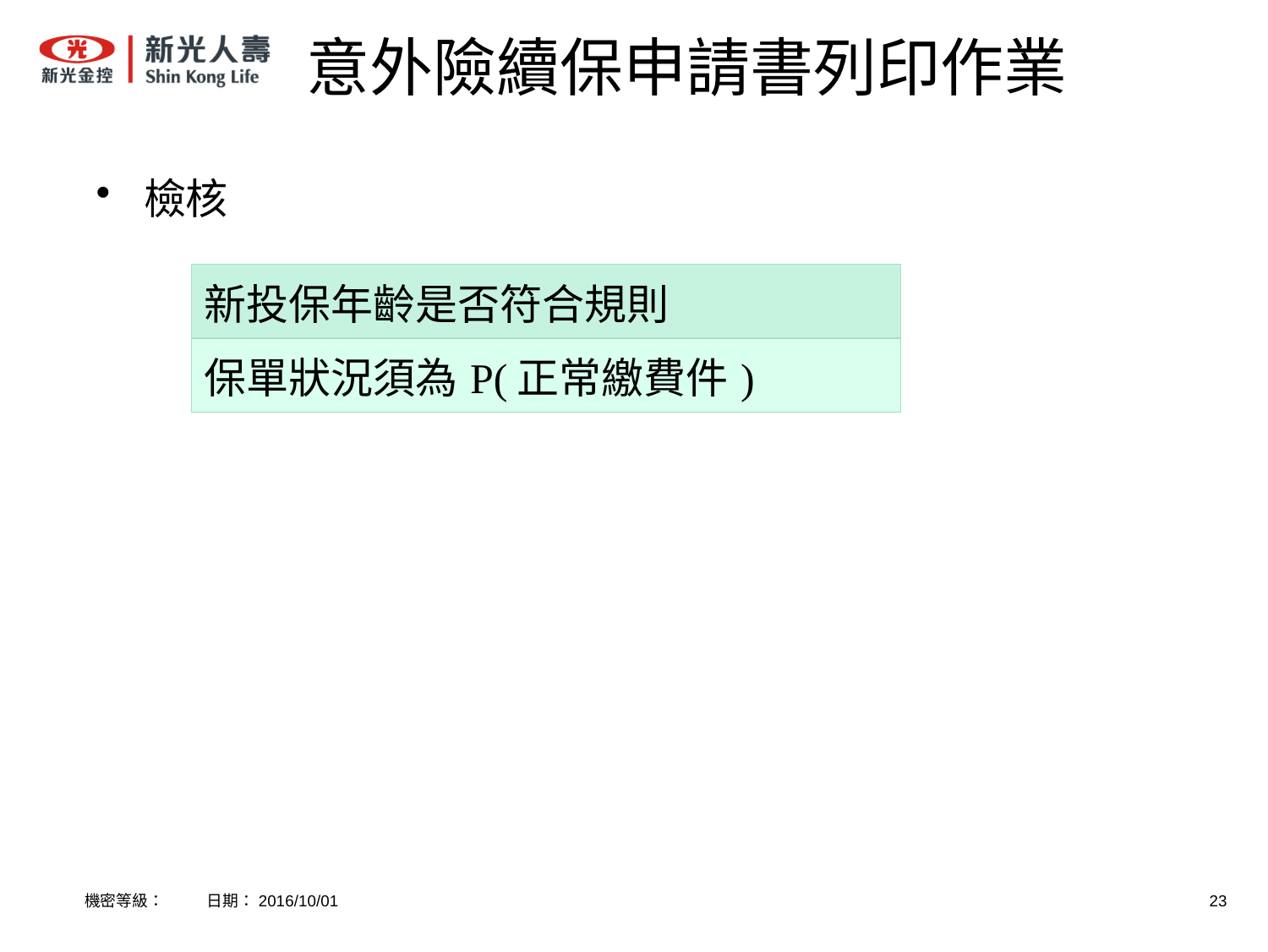

# 意外險續保申請書列印作業
檢核

| 新投保年齡是否符合規則​ |
| --- |
| 保單狀況須為P(正常繳費件)​ |
機密等級：            日期：2016/10/01